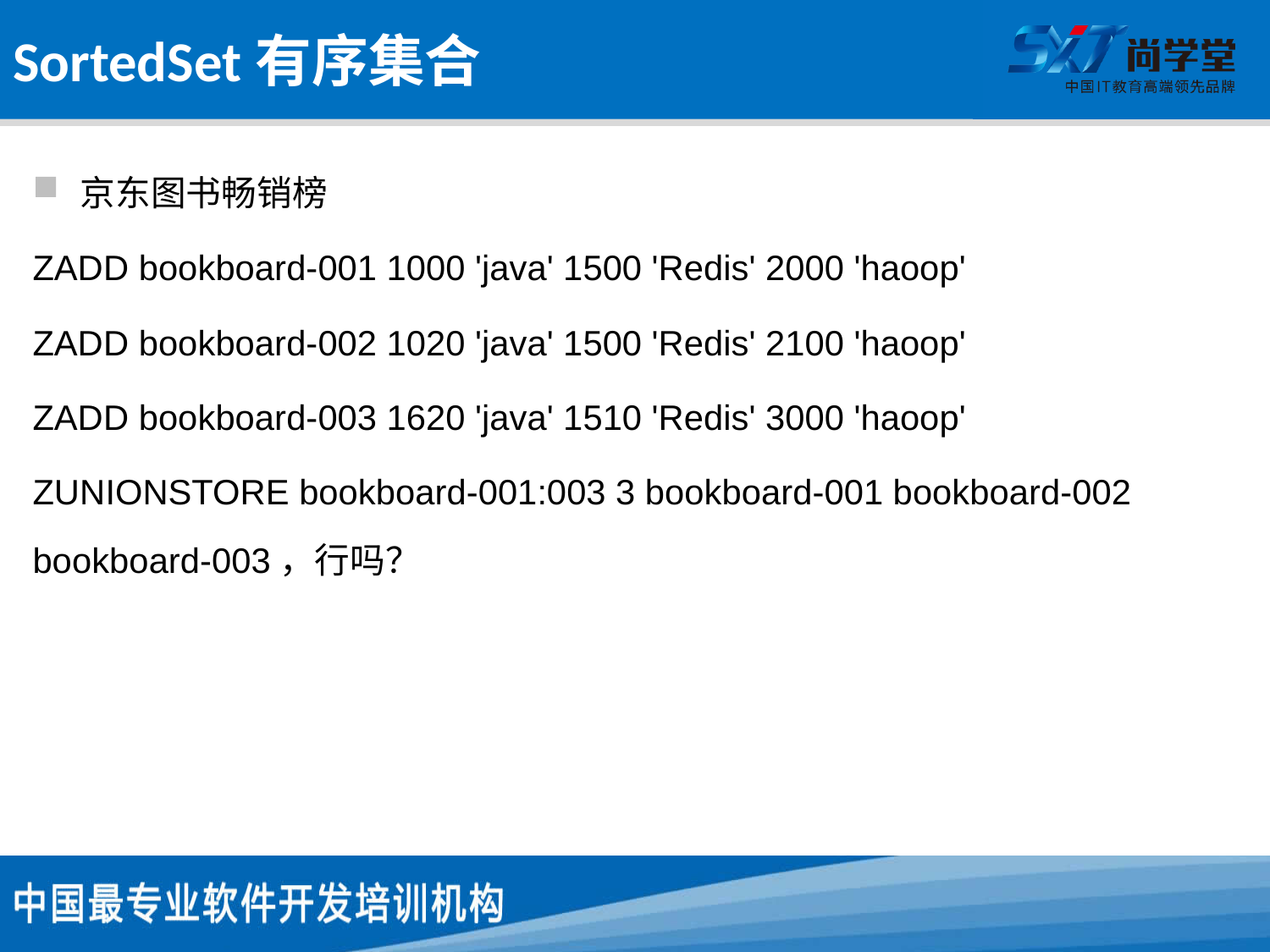

# SortedSet有序集合
京东图书畅销榜
ZADD bookboard-001 1000 'java' 1500 'Redis' 2000 'haoop'
ZADD bookboard-002 1020 'java' 1500 'Redis' 2100 'haoop'
ZADD bookboard-003 1620 'java' 1510 'Redis' 3000 'haoop'
ZUNIONSTORE bookboard-001:003 3 bookboard-001 bookboard-002 bookboard-003，行吗？